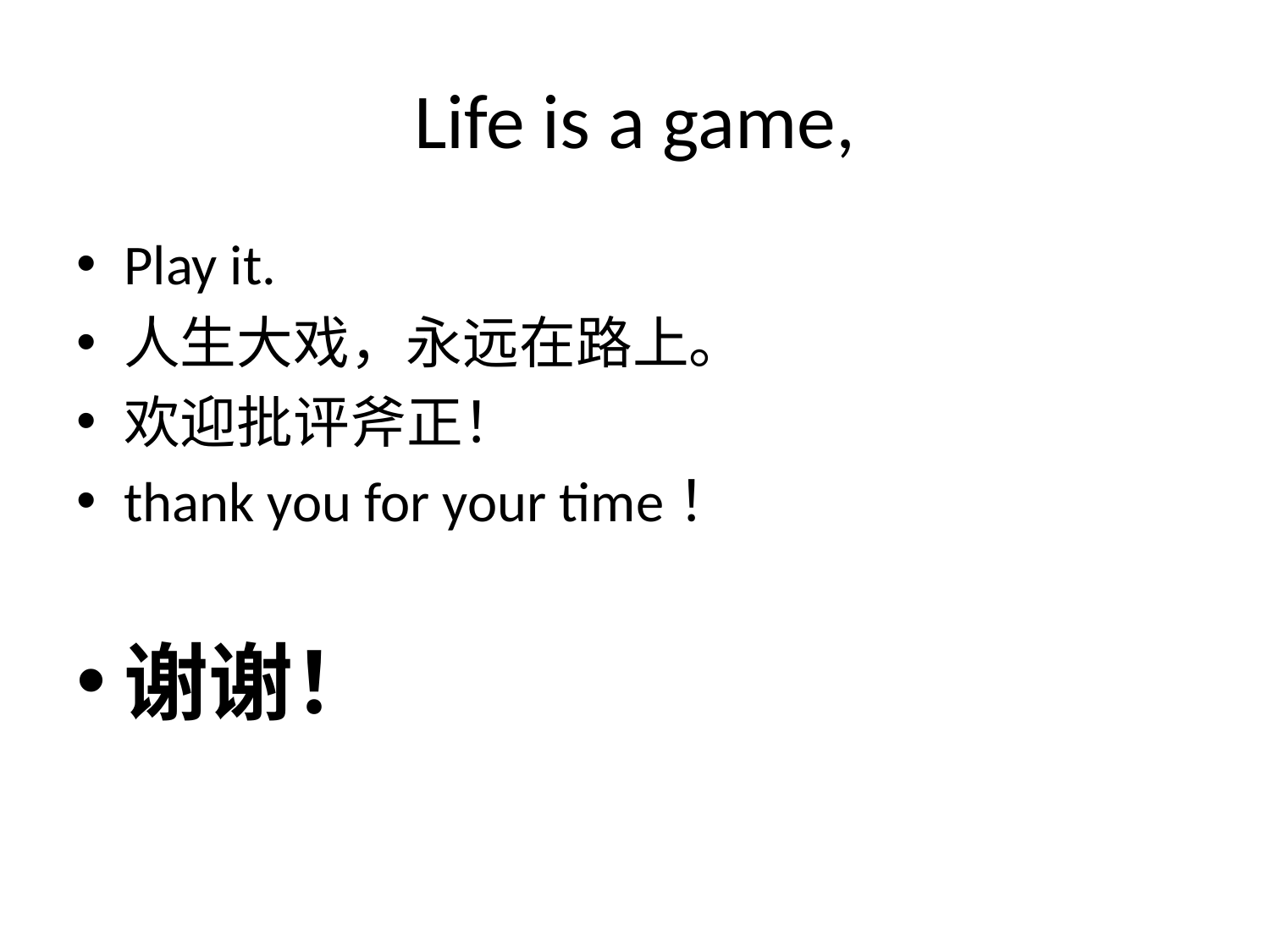

# Life is a game,
Play it.
人生大戏，永远在路上。
欢迎批评斧正！
thank you for your time！

谢谢！